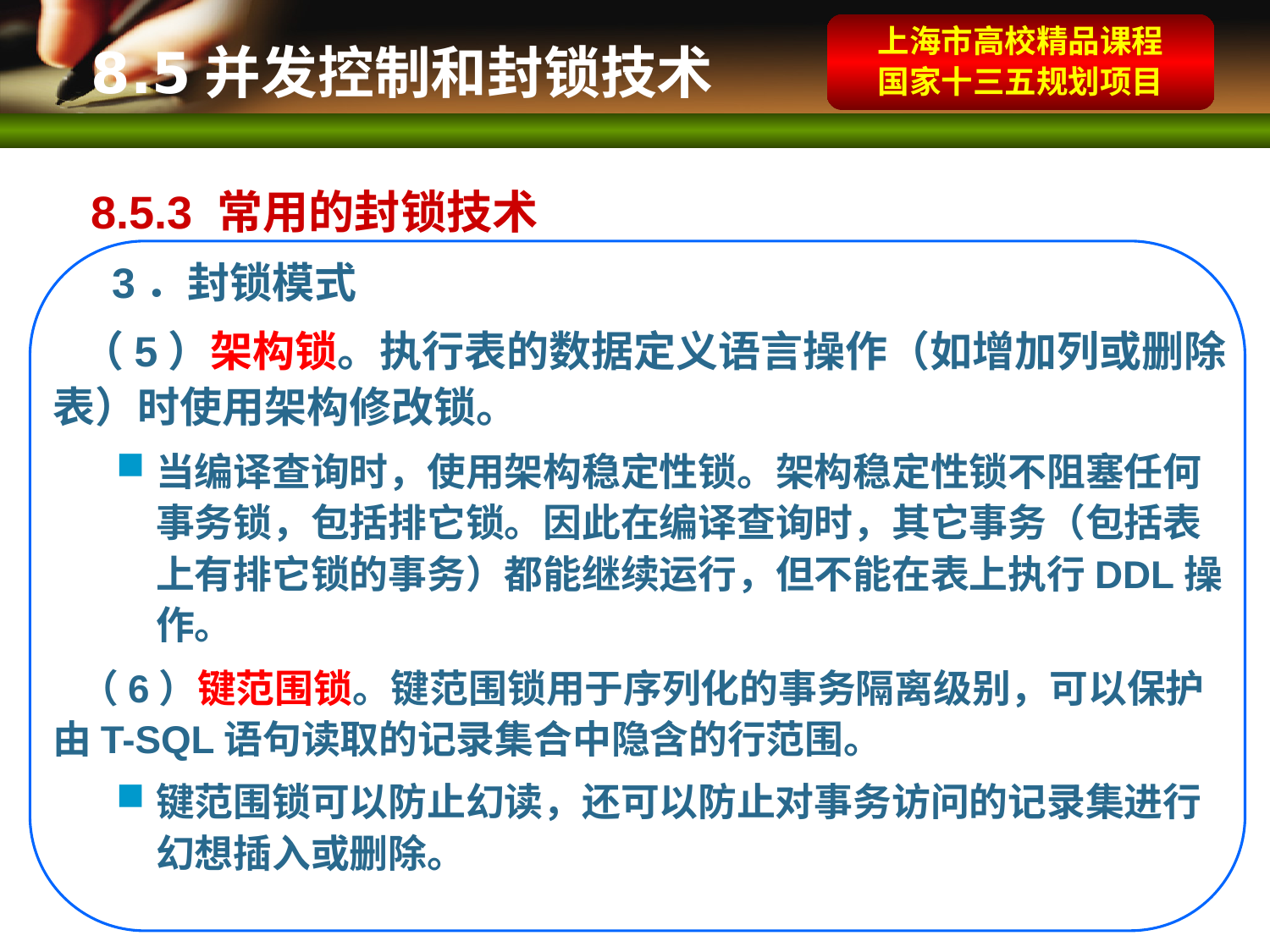

上海市高校精品课程
国家十三五规划项目
    8.5并发控制和封锁技术
   8.5.3 常用的封锁技术
     3．封锁模式
  （5）架构锁。执行表的数据定义语言操作（如增加列或删除表）时使用架构修改锁。
当编译查询时，使用架构稳定性锁。架构稳定性锁不阻塞任何事务锁，包括排它锁。因此在编译查询时，其它事务（包括表上有排它锁的事务）都能继续运行，但不能在表上执行DDL操作。
  （6）键范围锁。键范围锁用于序列化的事务隔离级别，可以保护由T-SQL语句读取的记录集合中隐含的行范围。
键范围锁可以防止幻读，还可以防止对事务访问的记录集进行幻想插入或删除。